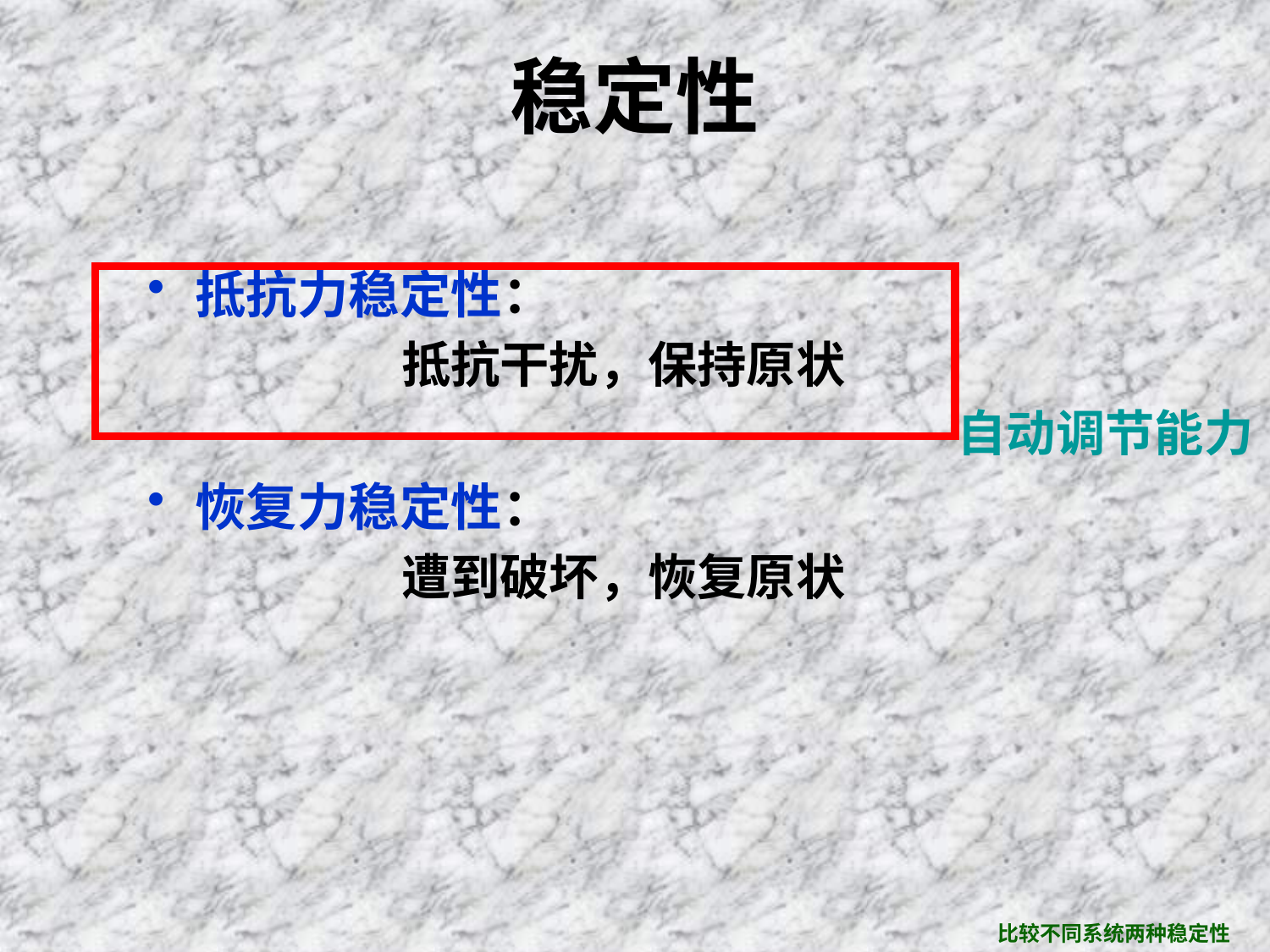

# 稳定性
抵抗力稳定性：
抵抗干扰，保持原状

恢复力稳定性：
遭到破坏，恢复原状

自动调节能力
比较不同系统两种稳定性